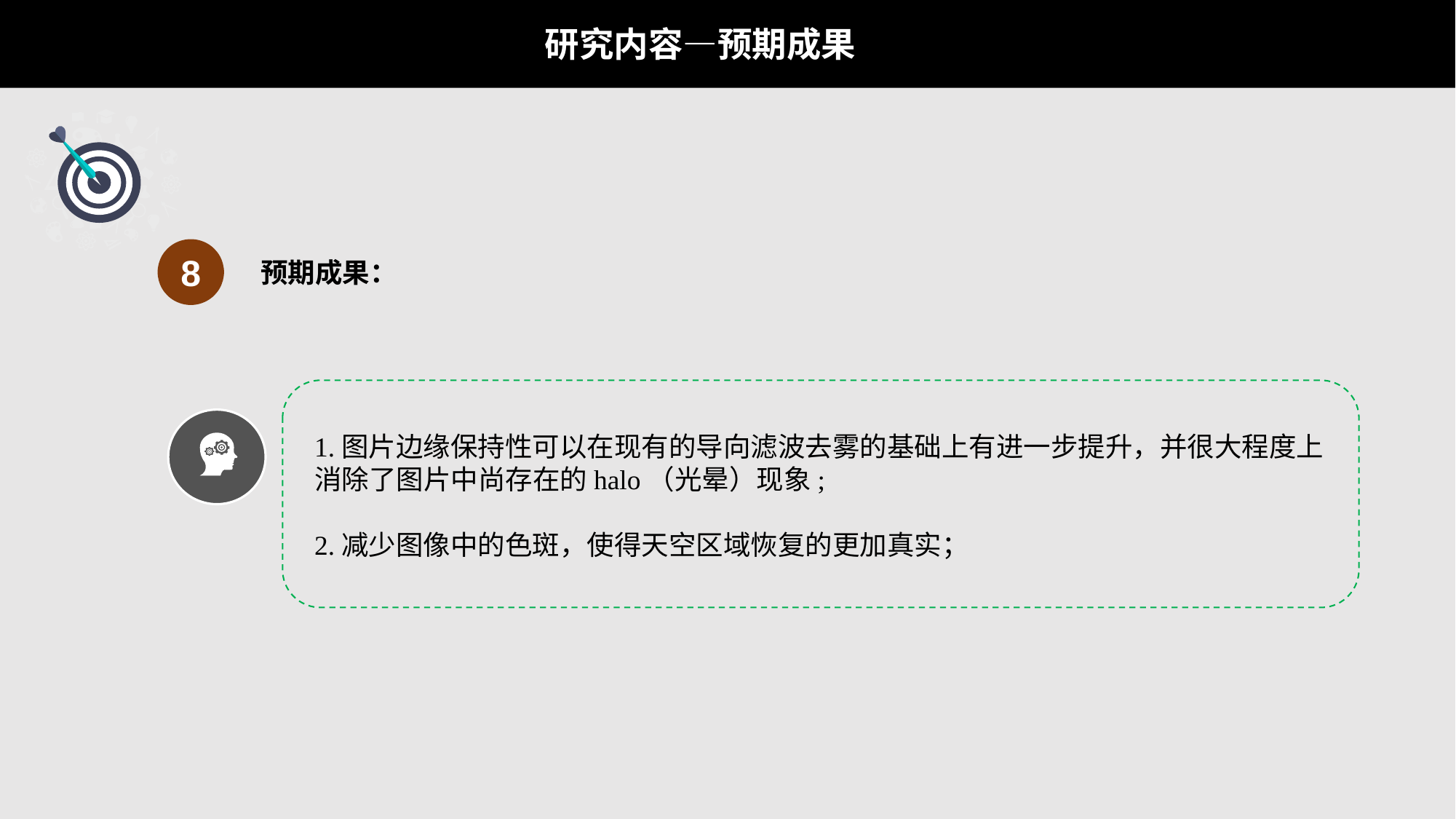

# 研究内容—预期成果

8
预期成果：

1.图片边缘保持性可以在现有的导向滤波去雾的基础上有进一步提升，并很大程度上消除了图片中尚存在的halo（光晕）现象;

2.减少图像中的色斑，使得天空区域恢复的更加真实；